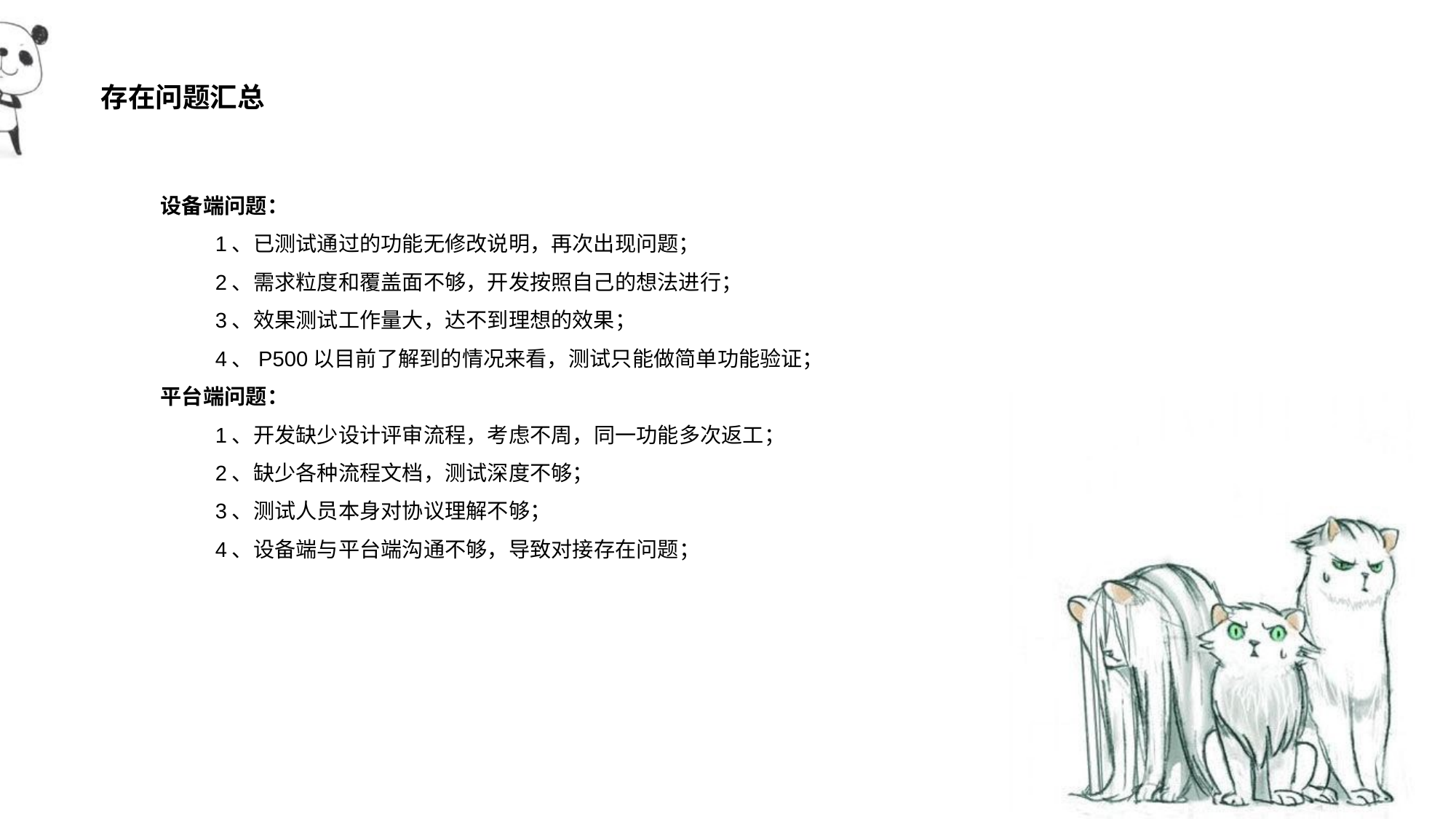

存在问题汇总
设备端问题：
1、已测试通过的功能无修改说明，再次出现问题；
2、需求粒度和覆盖面不够，开发按照自己的想法进行；
3、效果测试工作量大，达不到理想的效果；
4、P500以目前了解到的情况来看，测试只能做简单功能验证；
平台端问题：
1、开发缺少设计评审流程，考虑不周，同一功能多次返工；
2、缺少各种流程文档，测试深度不够；
3、测试人员本身对协议理解不够；
4、设备端与平台端沟通不够，导致对接存在问题；